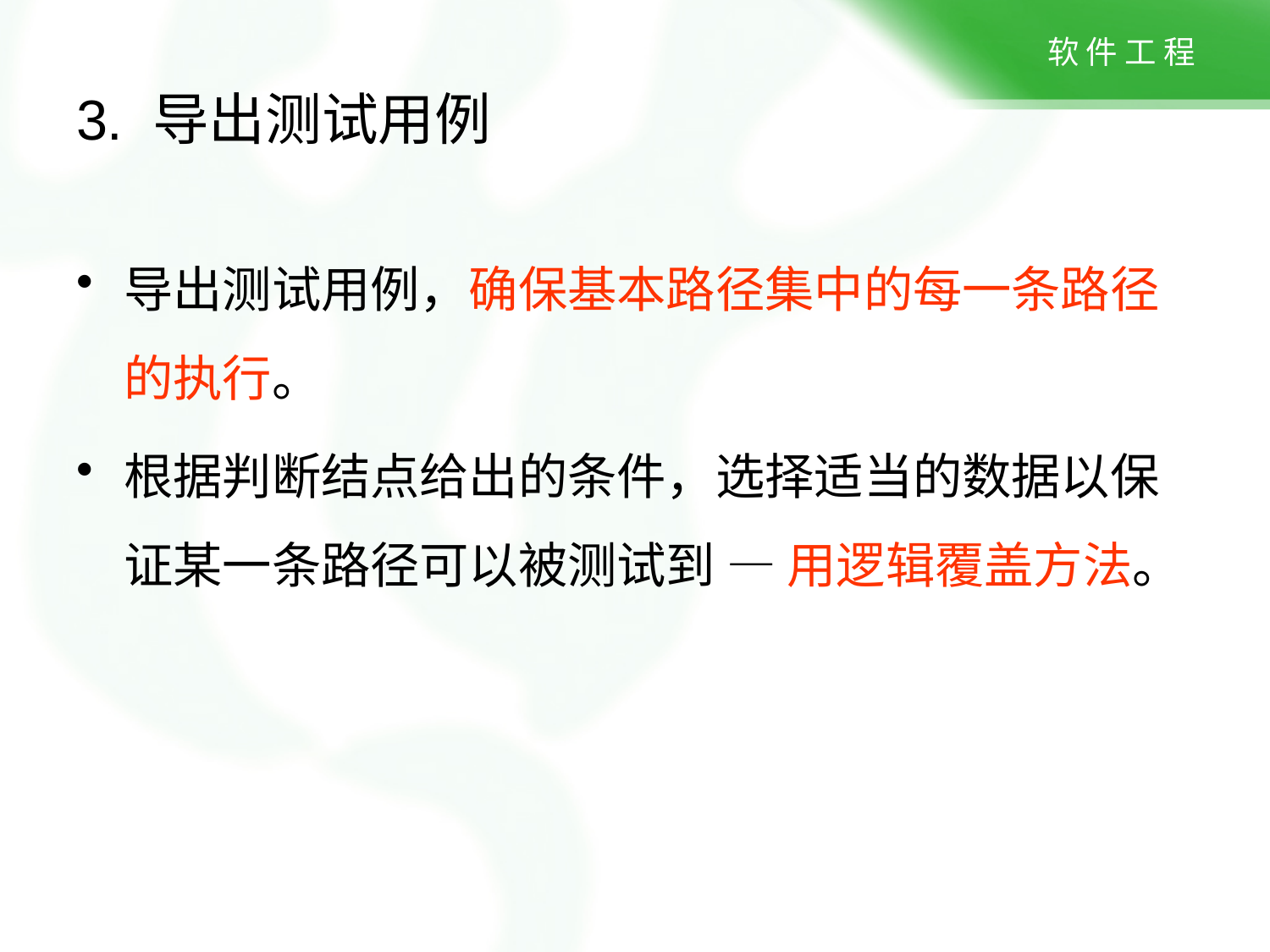

3. 导出测试用例
导出测试用例，确保基本路径集中的每一条路径的执行。
根据判断结点给出的条件，选择适当的数据以保证某一条路径可以被测试到 — 用逻辑覆盖方法。